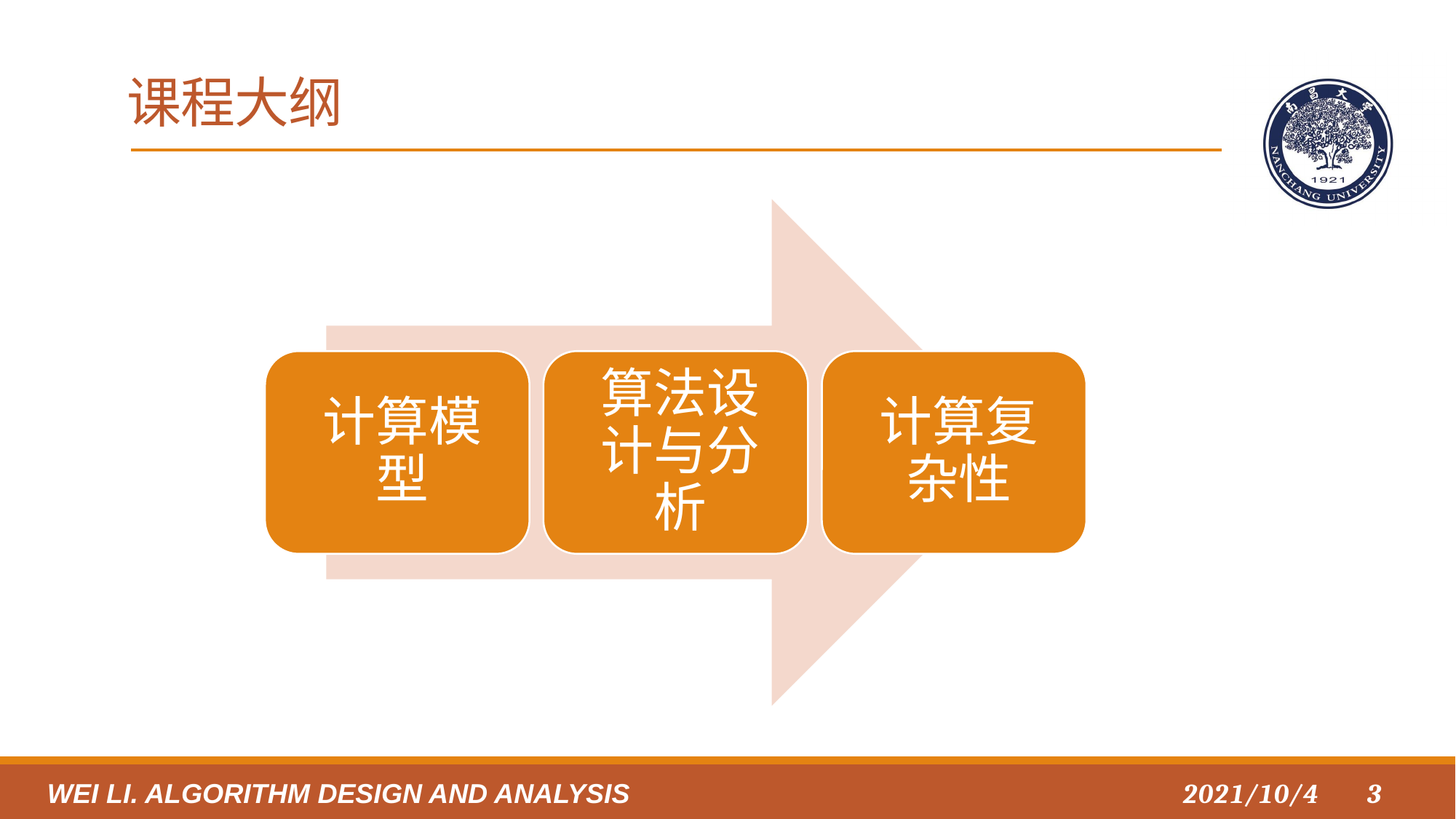

# 课程大纲
计算模型
算法设计与分析
计算复杂性
Wei li. ALGORITHM DESIGN AND ANALYSIS
2021/10/4
3